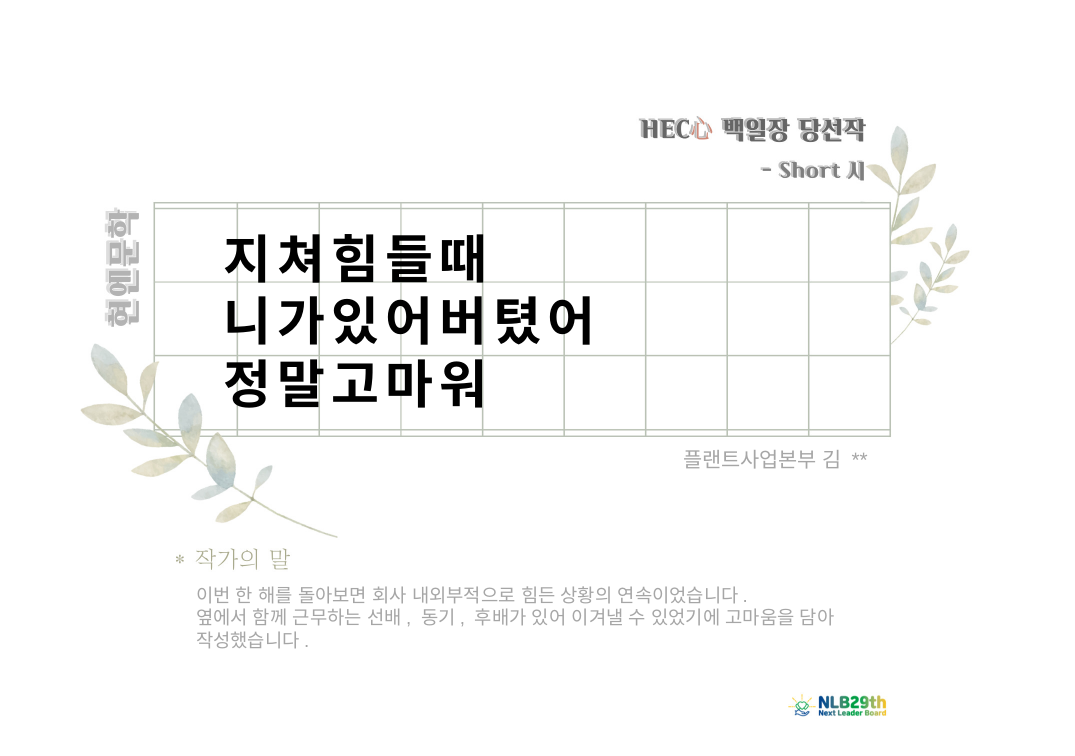

지쳐힘들때
니가있어버텼어
정말고마워
플랜트사업본부 김 **
이번 한 해를 돌아보면 회사 내외부적으로 힘든 상황의 연속이었습니다.
옆에서 함께 근무하는 선배, 동기, 후배가 있어 이겨낼 수 있었기에 고마움을 담아 작성했습니다.